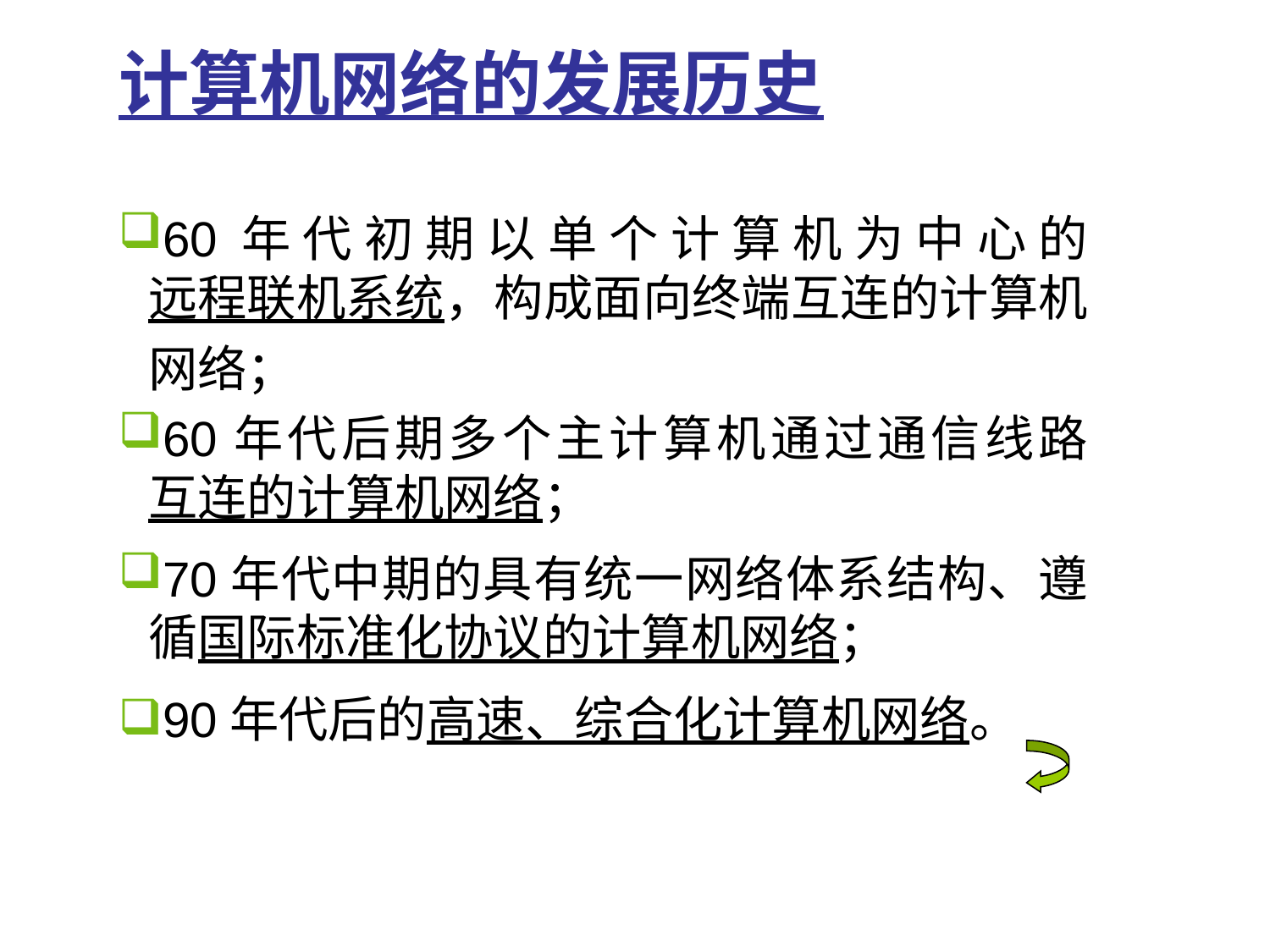

# 计算机网络的发展历史
60年代初期以单个计算机为中心的远程联机系统，构成面向终端互连的计算机网络；
60年代后期多个主计算机通过通信线路互连的计算机网络；
70年代中期的具有统一网络体系结构、遵循国际标准化协议的计算机网络；
90年代后的高速、综合化计算机网络。